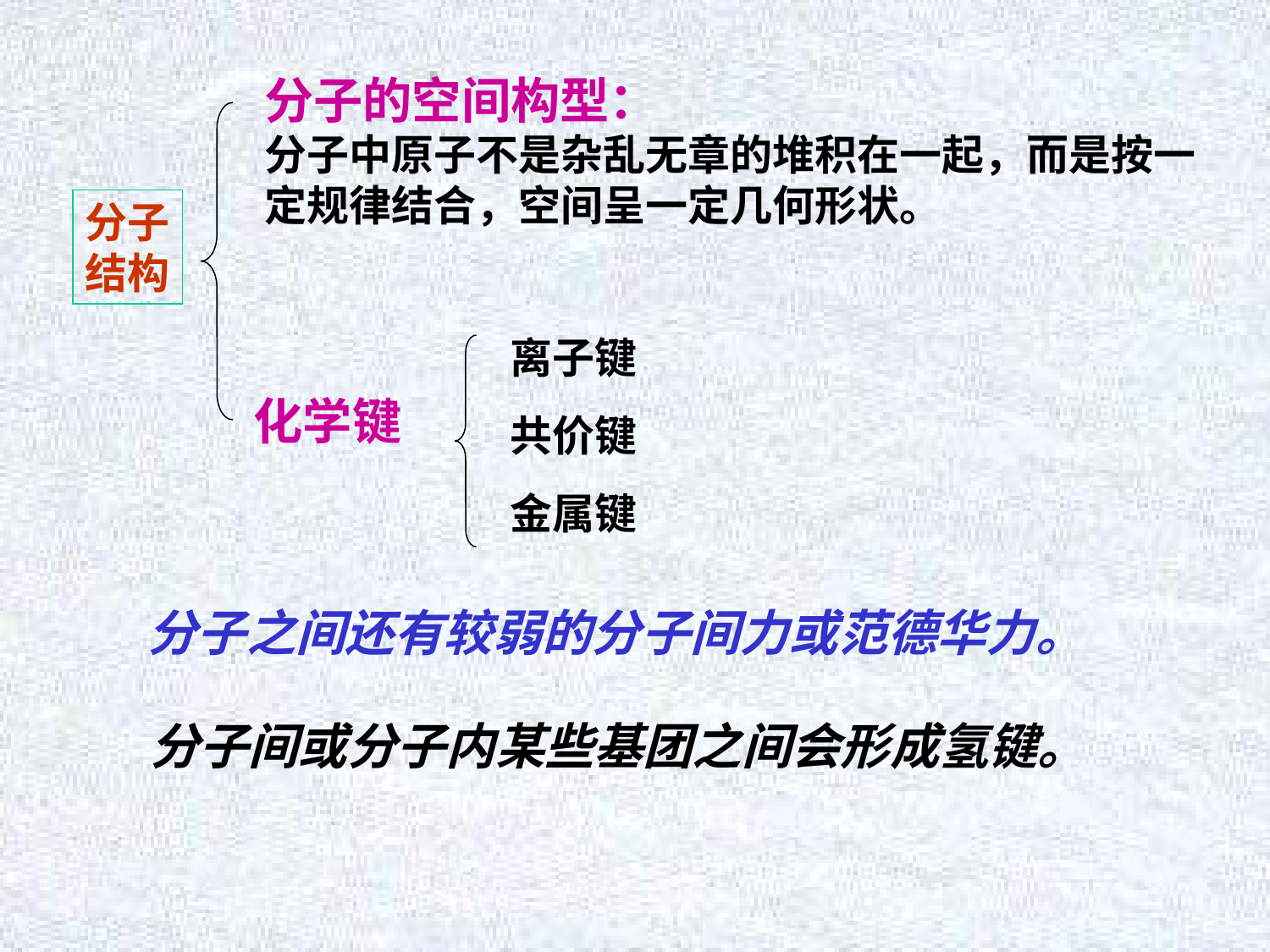

分子的空间构型：
分子中原子不是杂乱无章的堆积在一起，而是按一定规律结合，空间呈一定几何形状。

分子
结构
离子键
共价键
金属键

化学键
分子之间还有较弱的分子间力或范德华力。
分子间或分子内某些基团之间会形成氢键。